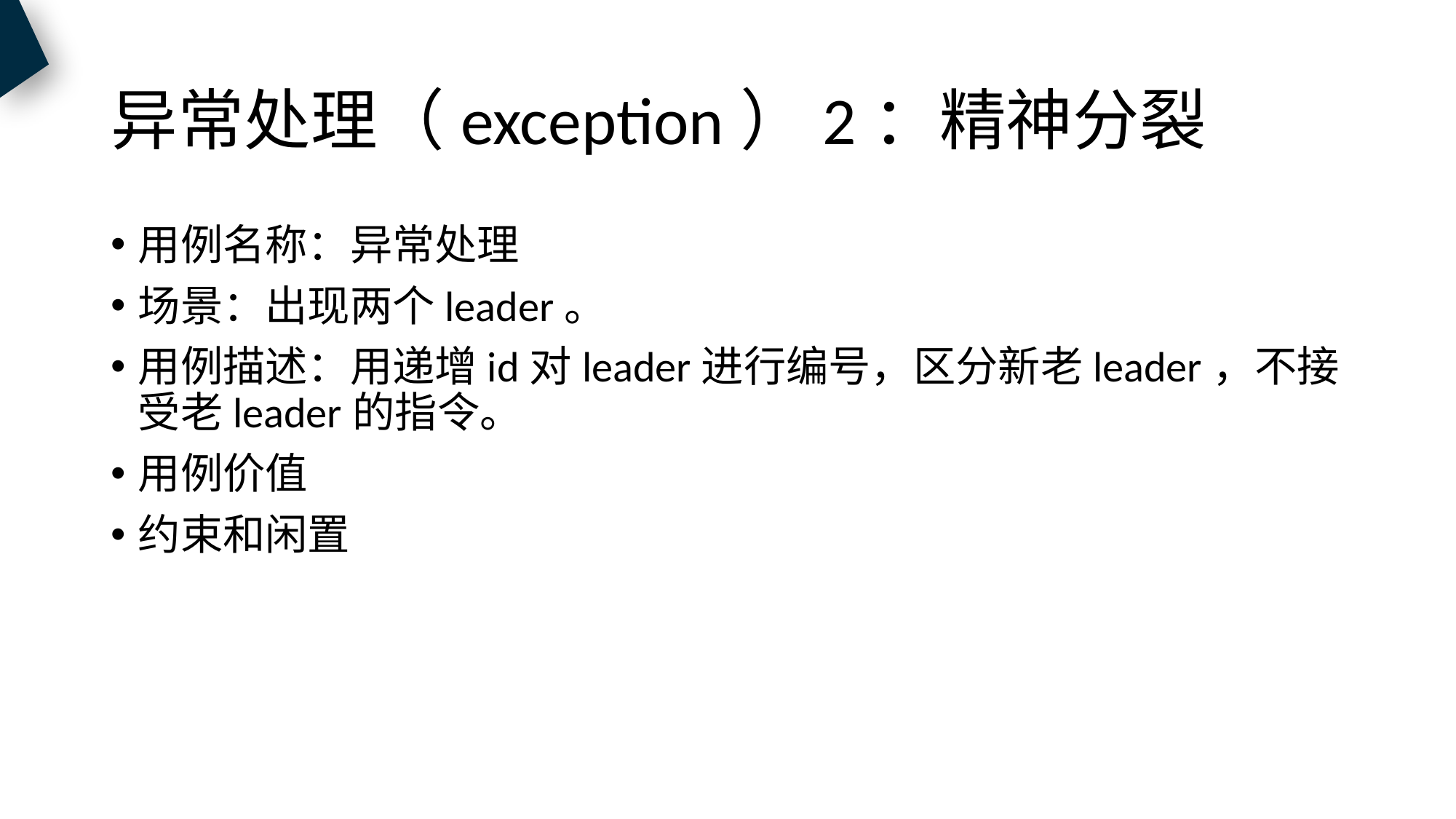

# 异常处理（exception）2：精神分裂
用例名称：异常处理
场景：出现两个leader。
用例描述：用递增id对leader进行编号，区分新老leader，不接受老leader的指令。
用例价值
约束和闲置